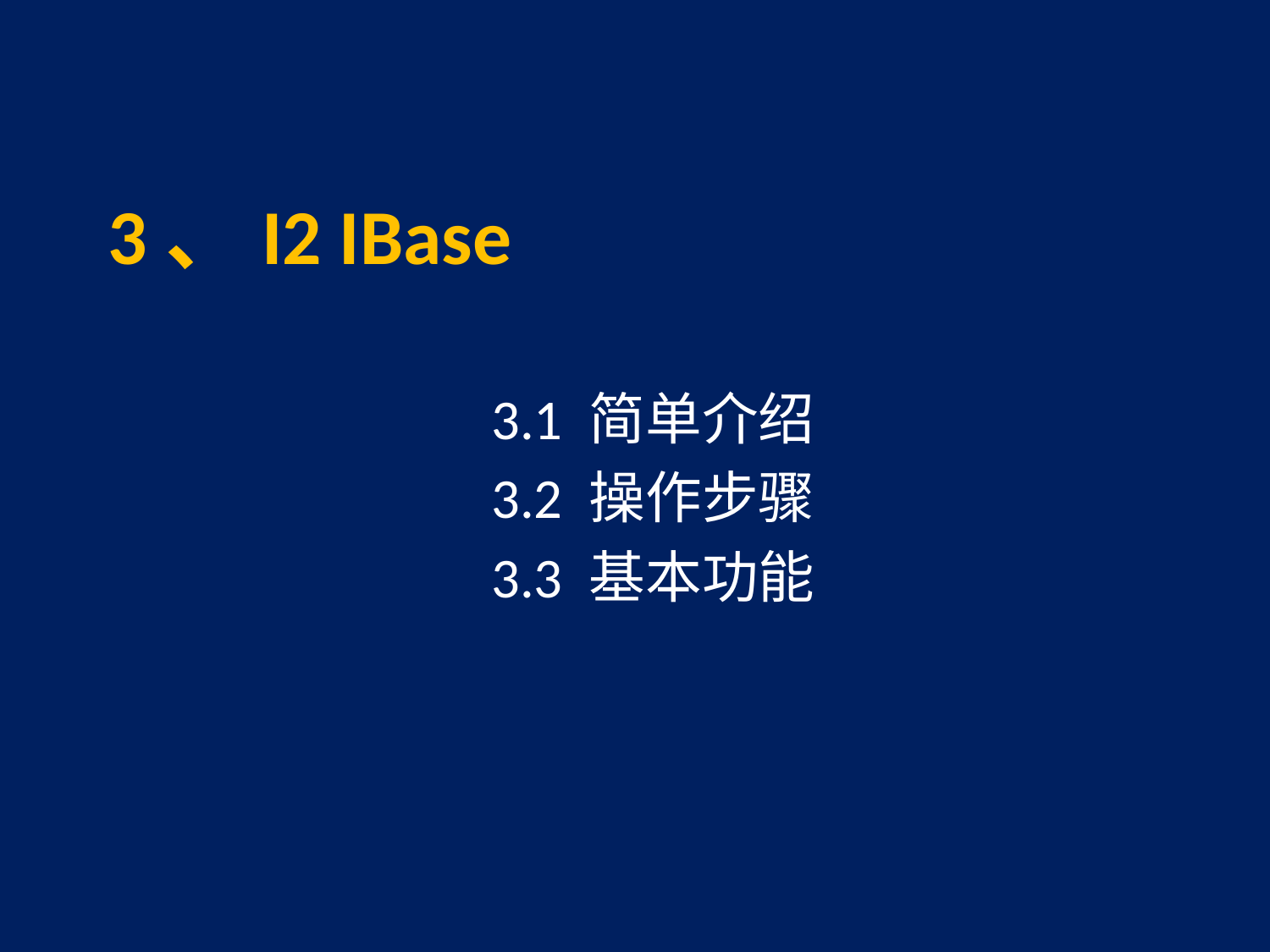

# 3、I2 IBase
3.1 简单介绍
3.2 操作步骤
3.3 基本功能